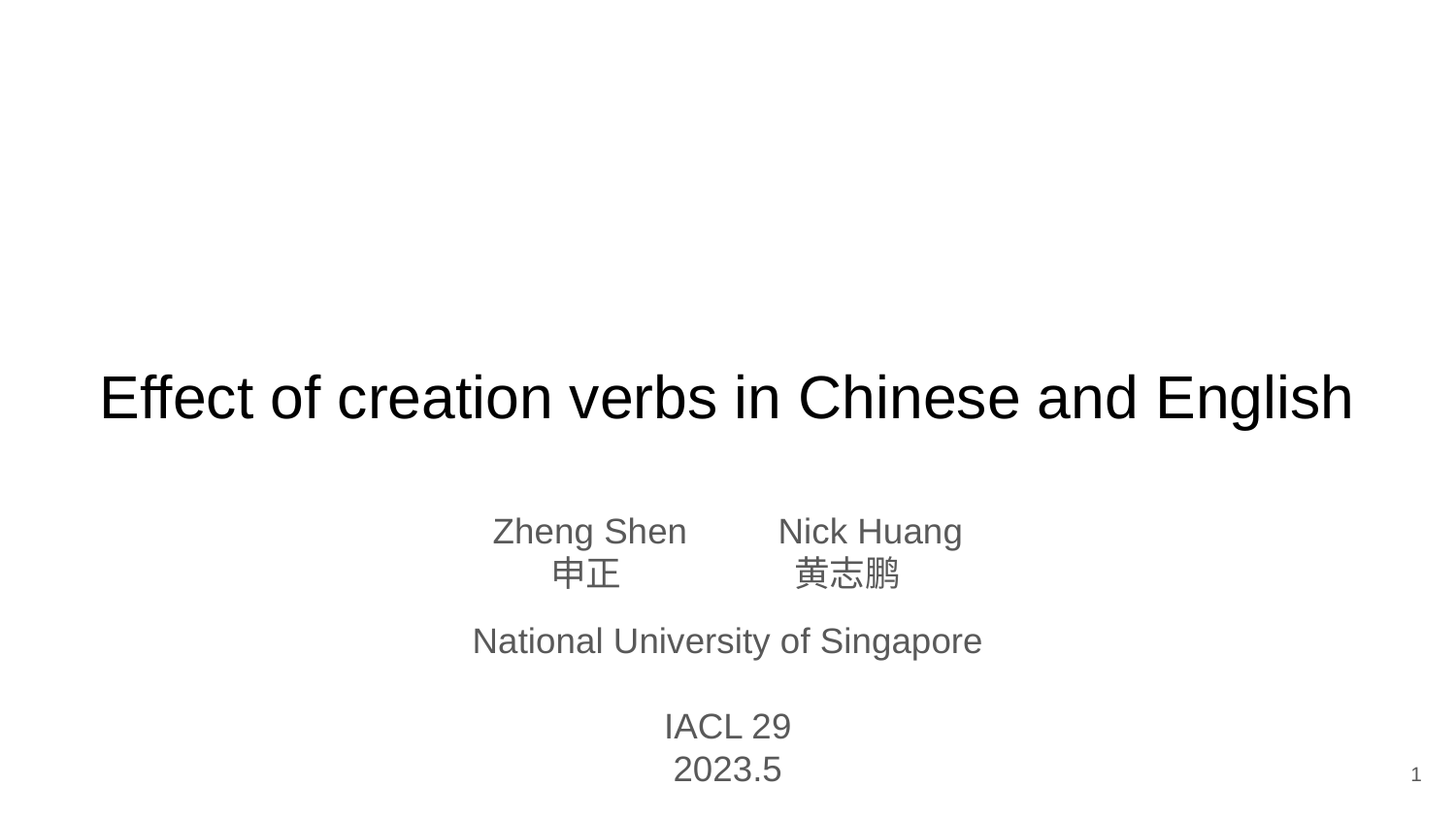

# Effect of creation verbs in Chinese and English

Zheng Shen	Nick Huang
     申正 	                黄志鹏
National University of Singapore

IACL 29
2023.5
1